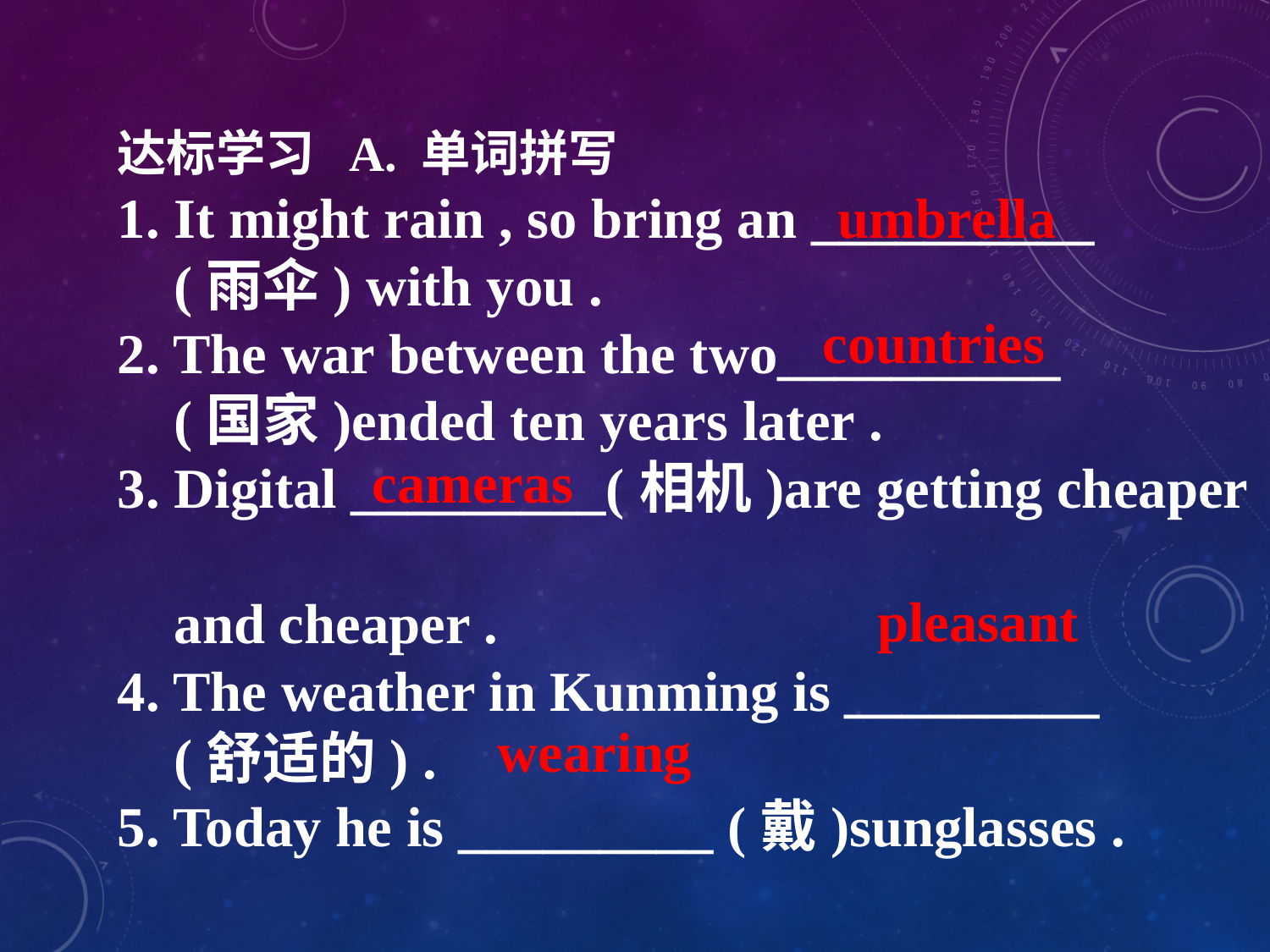

达标学习  A. 单词拼写
1. It might rain , so bring an __________
    (雨伞) with you .
2. The war between the two__________
    (国家)ended ten years later .
3. Digital _________(相机)are getting cheaper
    and cheaper .
4. The weather in Kunming is _________
    (舒适的) .
5. Today he is _________ (戴)sunglasses .
umbrella
countries
cameras
pleasant
wearing